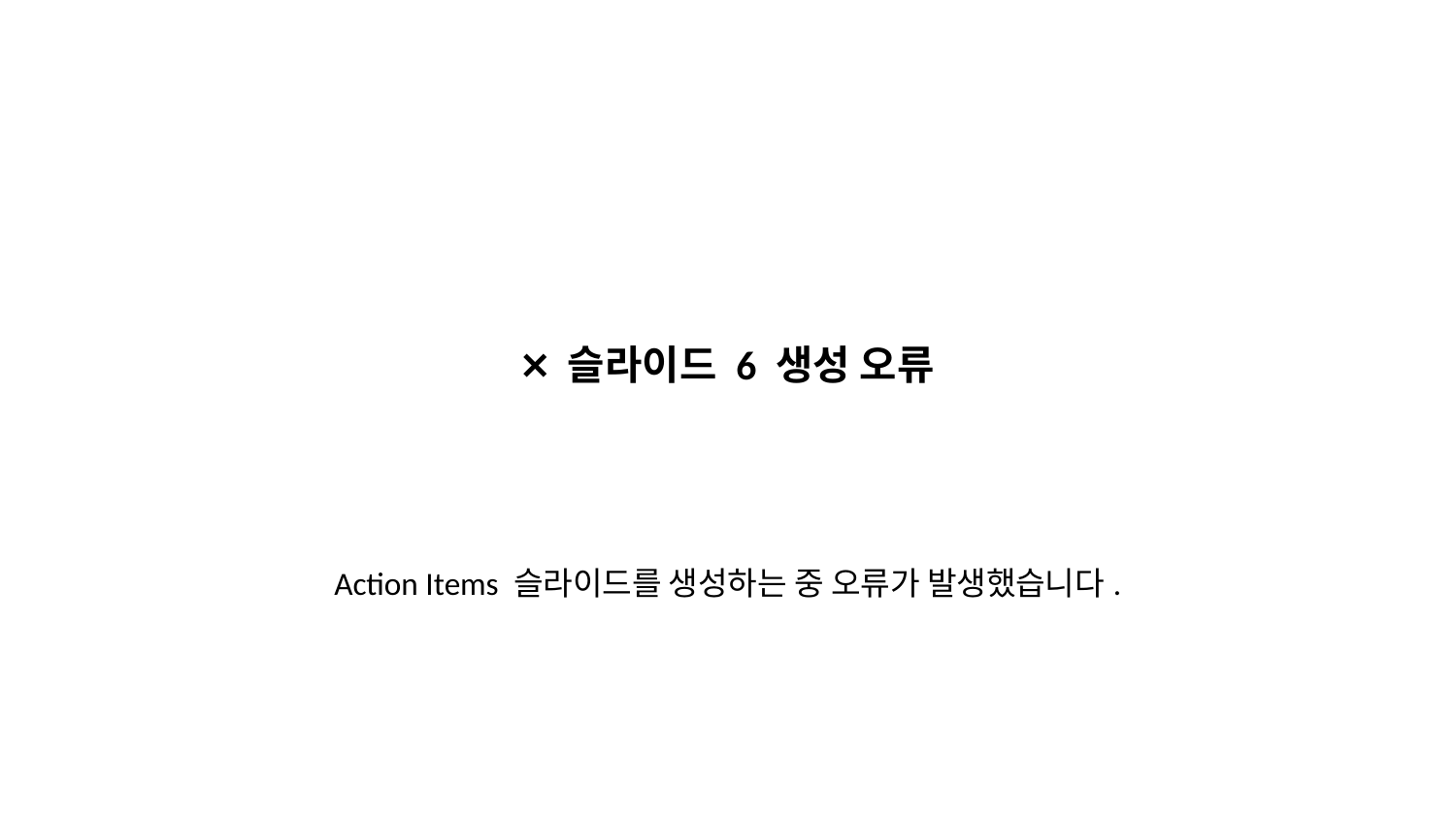

❌ 슬라이드 6 생성 오류
Action Items 슬라이드를 생성하는 중 오류가 발생했습니다.